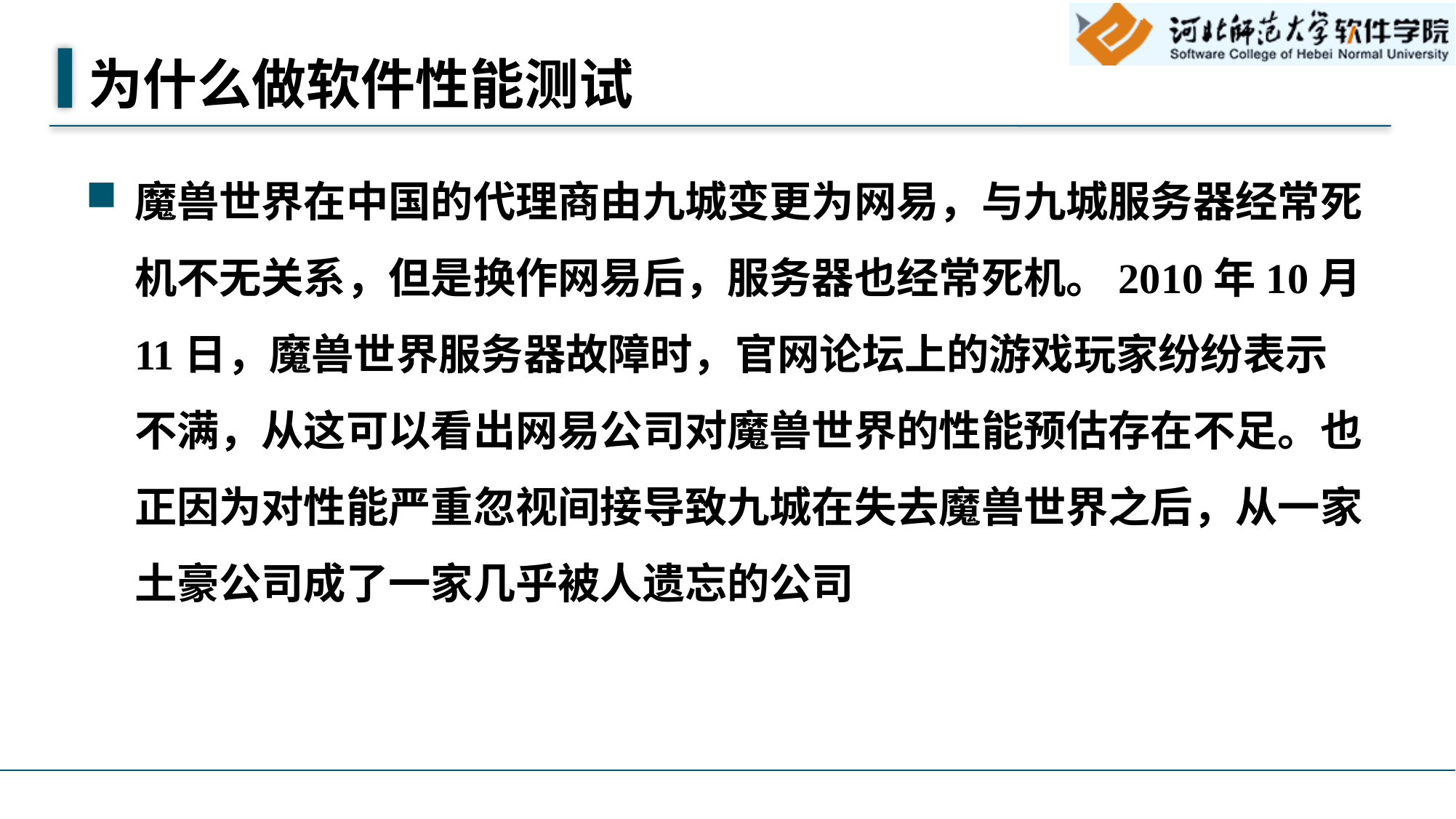

# 为什么做软件性能测试
魔兽世界在中国的代理商由九城变更为网易，与九城服务器经常死机不无关系，但是换作网易后，服务器也经常死机。2010年10月11日，魔兽世界服务器故障时，官网论坛上的游戏玩家纷纷表示不满，从这可以看出网易公司对魔兽世界的性能预估存在不足。也正因为对性能严重忽视间接导致九城在失去魔兽世界之后，从一家土豪公司成了一家几乎被人遗忘的公司